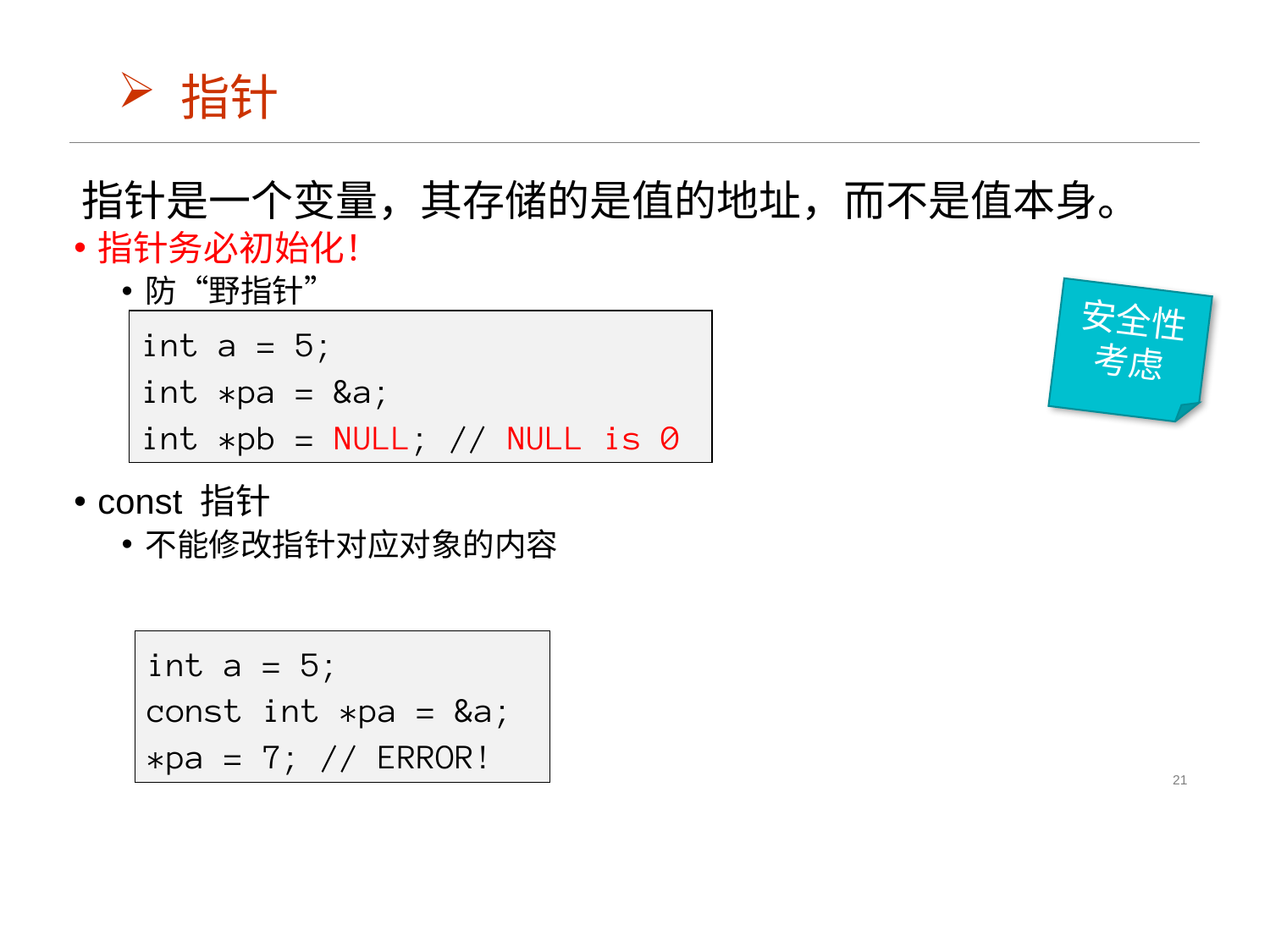

指针
指针是一个变量，其存储的是值的地址，而不是值本身。
指针务必初始化！
防“野指针”

const 指针
不能修改指针对应对象的内容

安全性考虑
int a = 5;
int *pa = &a;
int *pb = NULL; // NULL is 0
int a = 5;
const int *pa = &a;
*pa = 7; // ERROR!
21